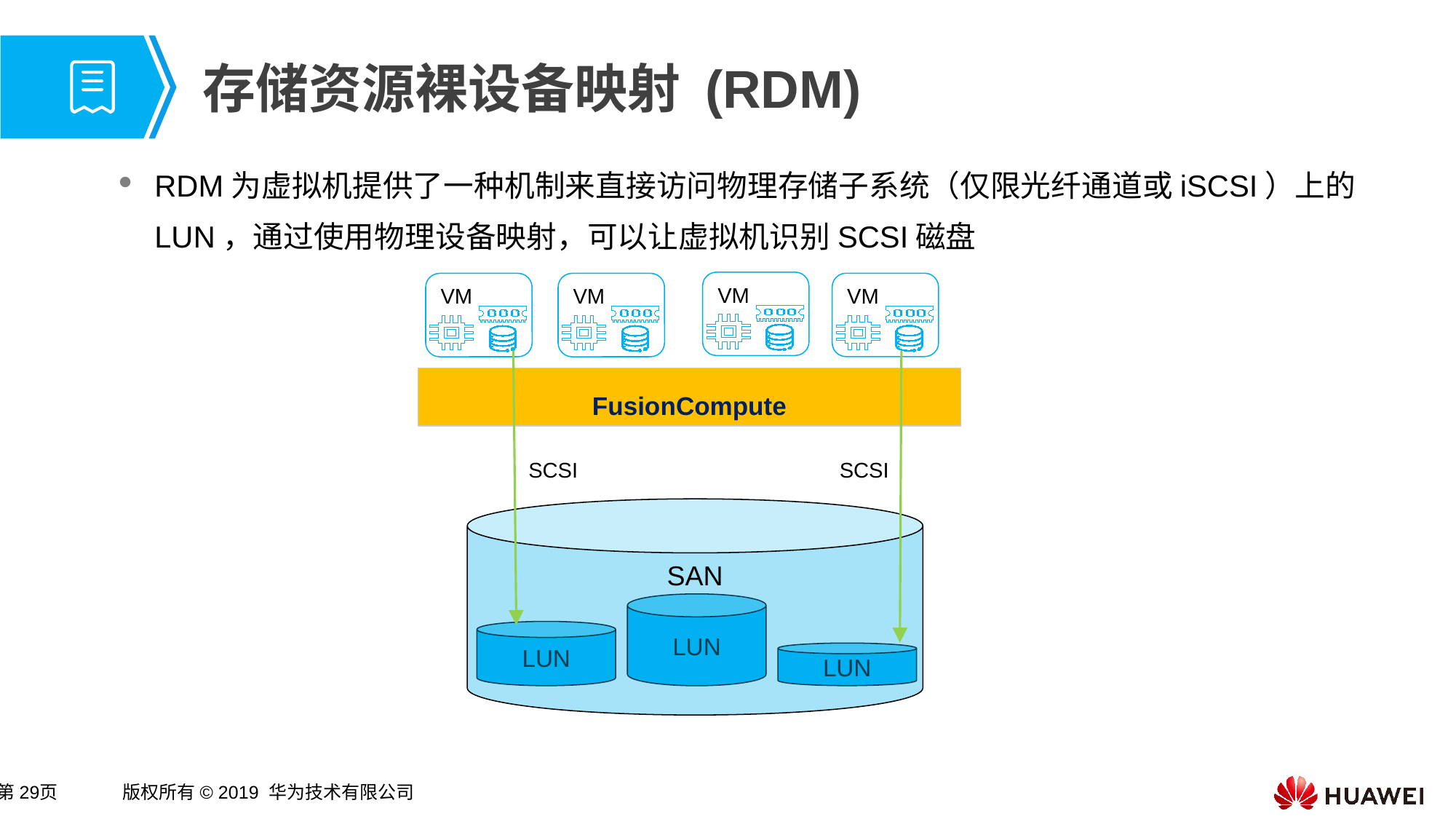

# 存储资源裸设备映射 (RDM)
RDM为虚拟机提供了一种机制来直接访问物理存储子系统（仅限光纤通道或iSCSI）上的LUN，通过使用物理设备映射，可以让虚拟机识别SCSI磁盘
VM

VM

VM

VM

FusionCompute
SCSI
SCSI
SAN
LUN
LUN
LUN